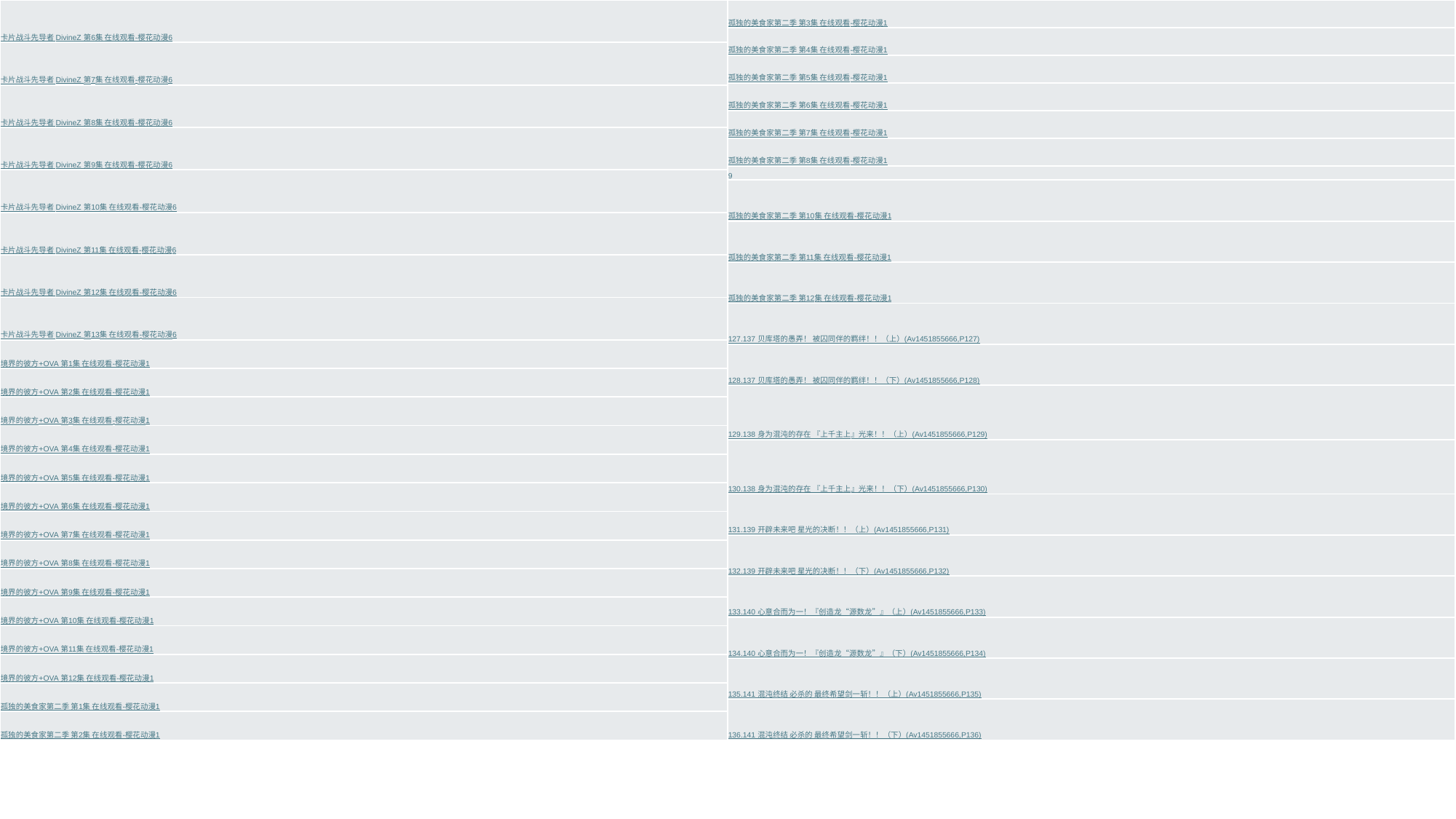

| 卡片战斗先导者 DivineZ 第6集 在线观看-樱花动漫6 |
| --- |
| 卡片战斗先导者 DivineZ 第7集 在线观看-樱花动漫6 |
| 卡片战斗先导者 DivineZ 第8集 在线观看-樱花动漫6 |
| 卡片战斗先导者 DivineZ 第9集 在线观看-樱花动漫6 |
| 卡片战斗先导者 DivineZ 第10集 在线观看-樱花动漫6 |
| 卡片战斗先导者 DivineZ 第11集 在线观看-樱花动漫6 |
| 卡片战斗先导者 DivineZ 第12集 在线观看-樱花动漫6 |
| 卡片战斗先导者 DivineZ 第13集 在线观看-樱花动漫6 |
| 境界的彼方+OVA 第1集 在线观看-樱花动漫1 |
| 境界的彼方+OVA 第2集 在线观看-樱花动漫1 |
| 境界的彼方+OVA 第3集 在线观看-樱花动漫1 |
| 境界的彼方+OVA 第4集 在线观看-樱花动漫1 |
| 境界的彼方+OVA 第5集 在线观看-樱花动漫1 |
| 境界的彼方+OVA 第6集 在线观看-樱花动漫1 |
| 境界的彼方+OVA 第7集 在线观看-樱花动漫1 |
| 境界的彼方+OVA 第8集 在线观看-樱花动漫1 |
| 境界的彼方+OVA 第9集 在线观看-樱花动漫1 |
| 境界的彼方+OVA 第10集 在线观看-樱花动漫1 |
| 境界的彼方+OVA 第11集 在线观看-樱花动漫1 |
| 境界的彼方+OVA 第12集 在线观看-樱花动漫1 |
| 孤独的美食家第二季 第1集 在线观看-樱花动漫1 |
| 孤独的美食家第二季 第2集 在线观看-樱花动漫1 |
| 孤独的美食家第二季 第3集 在线观看-樱花动漫1 |
| --- |
| 孤独的美食家第二季 第4集 在线观看-樱花动漫1 |
| 孤独的美食家第二季 第5集 在线观看-樱花动漫1 |
| 孤独的美食家第二季 第6集 在线观看-樱花动漫1 |
| 孤独的美食家第二季 第7集 在线观看-樱花动漫1 |
| 孤独的美食家第二季 第8集 在线观看-樱花动漫1 |
| 9 |
| 孤独的美食家第二季 第10集 在线观看-樱花动漫1 |
| 孤独的美食家第二季 第11集 在线观看-樱花动漫1 |
| 孤独的美食家第二季 第12集 在线观看-樱花动漫1 |
| 127.137 贝库塔的愚弄！ 被囚同伴的羁绊！！（上）(Av1451855666,P127) |
| 128.137 贝库塔的愚弄！ 被囚同伴的羁绊！！（下）(Av1451855666,P128) |
| 129.138 身为混沌的存在 『上千主上』光来！！（上）(Av1451855666,P129) |
| 130.138 身为混沌的存在 『上千主上』光来！！（下）(Av1451855666,P130) |
| 131.139 开辟未来吧 星光的决断！！（上）(Av1451855666,P131) |
| 132.139 开辟未来吧 星光的决断！！（下）(Av1451855666,P132) |
| 133.140 心意合而为一！『创造龙“源数龙”』（上）(Av1451855666,P133) |
| 134.140 心意合而为一！『创造龙“源数龙”』（下）(Av1451855666,P134) |
| 135.141 混沌终结 必杀的 最终希望剑一斩！！（上）(Av1451855666,P135) |
| 136.141 混沌终结 必杀的 最终希望剑一斩！！（下）(Av1451855666,P136) |